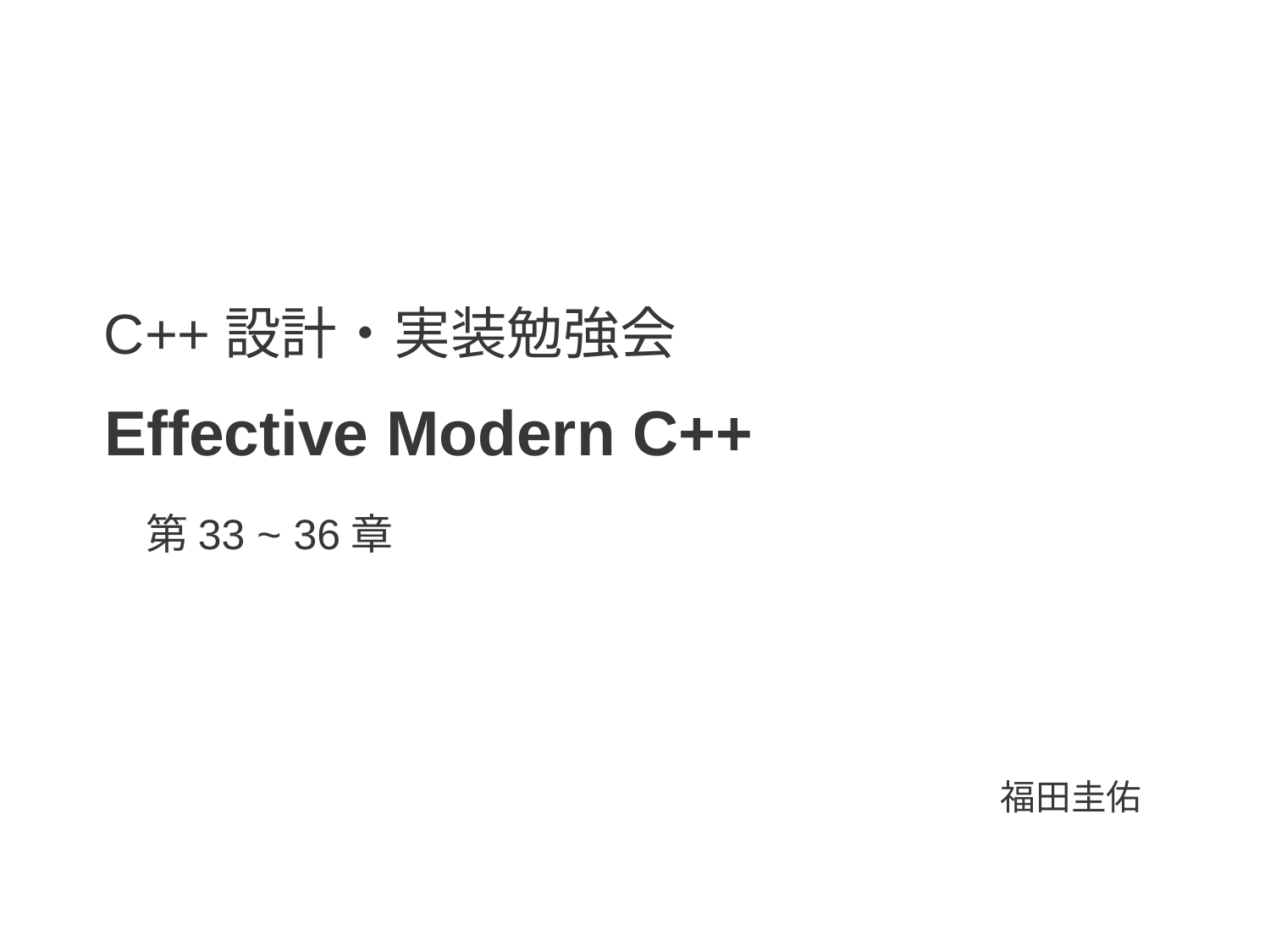

C++設計・実装勉強会
# Effective Modern C++
第33 ~ 36章
福田圭佑